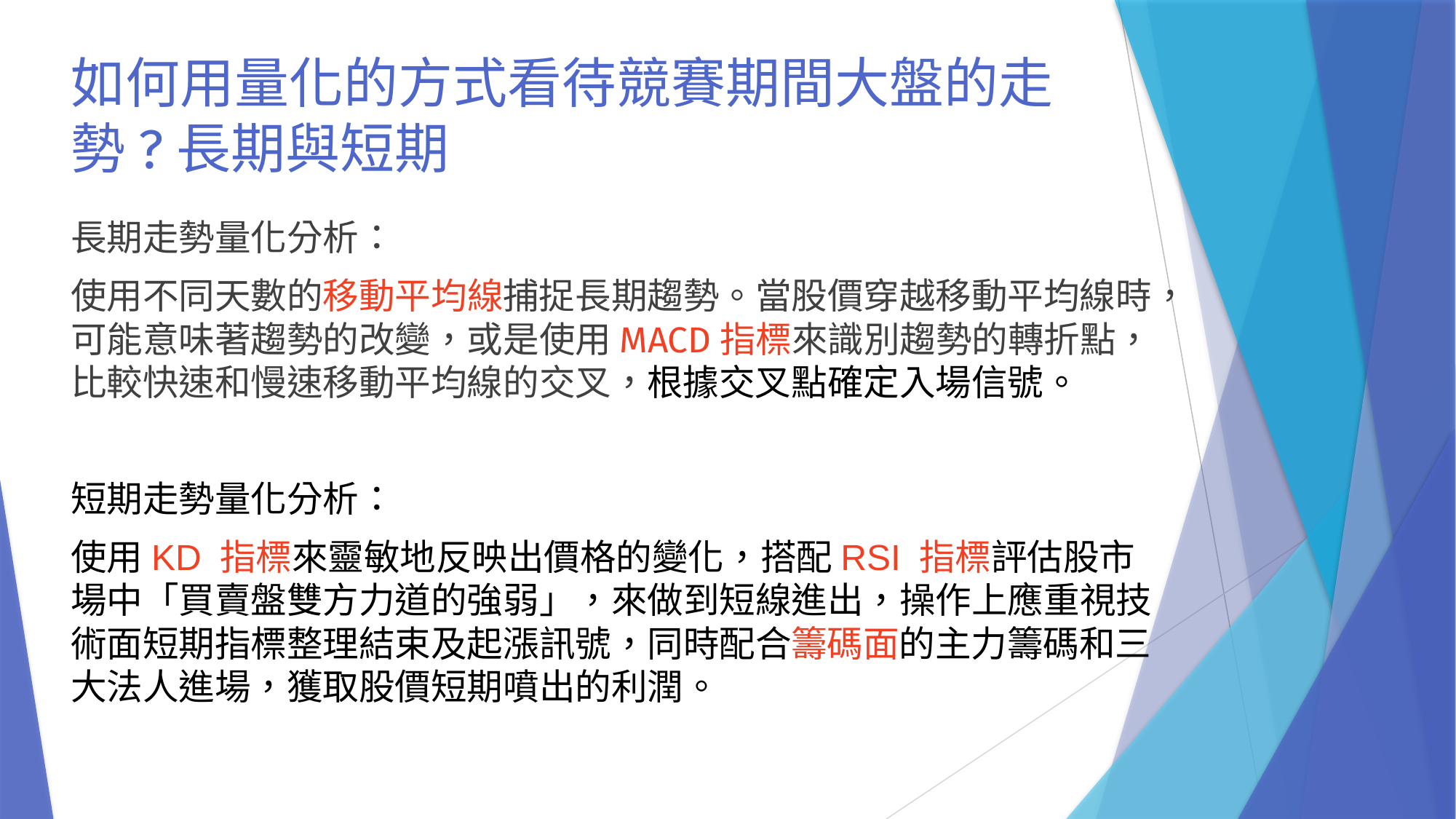

# 如何用量化的方式看待競賽期間大盤的走勢?長期與短期
長期走勢量化分析：
使用不同天數的移動平均線捕捉長期趨勢。當股價穿越移動平均線時，可能意味著趨勢的改變，或是使用MACD指標來識別趨勢的轉折點，比較快速和慢速移動平均線的交叉，根據交叉點確定入場信號。

短期走勢量化分析：
使用KD 指標來靈敏地反映出價格的變化，搭配RSI 指標評估股市場中「買賣盤雙方力道的強弱」，來做到短線進出，操作上應重視技術面短期指標整理結束及起漲訊號，同時配合籌碼面的主力籌碼和三大法人進場，獲取股價短期噴出的利潤。